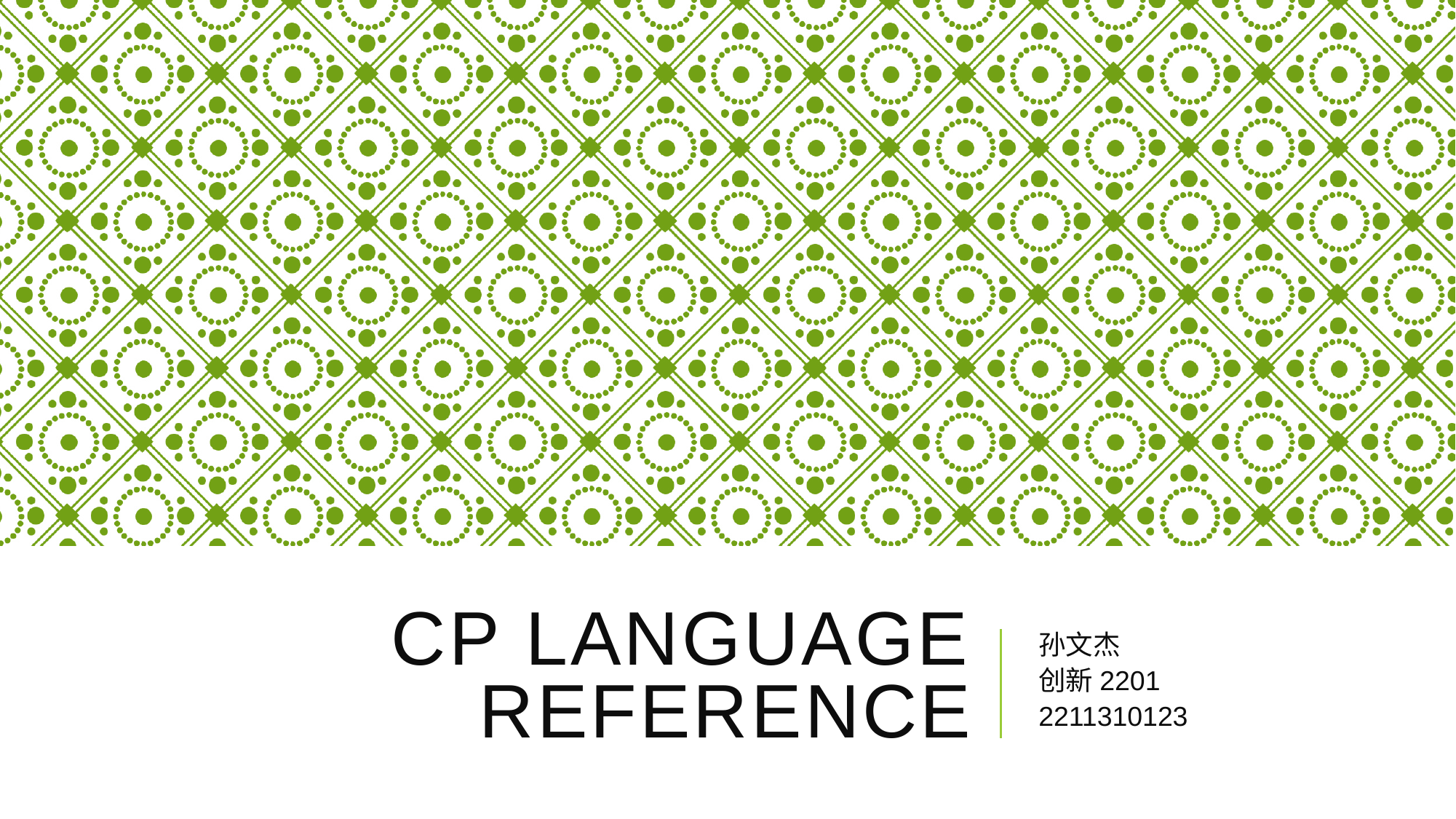

# CP language reference
孙文杰
创新2201
2211310123